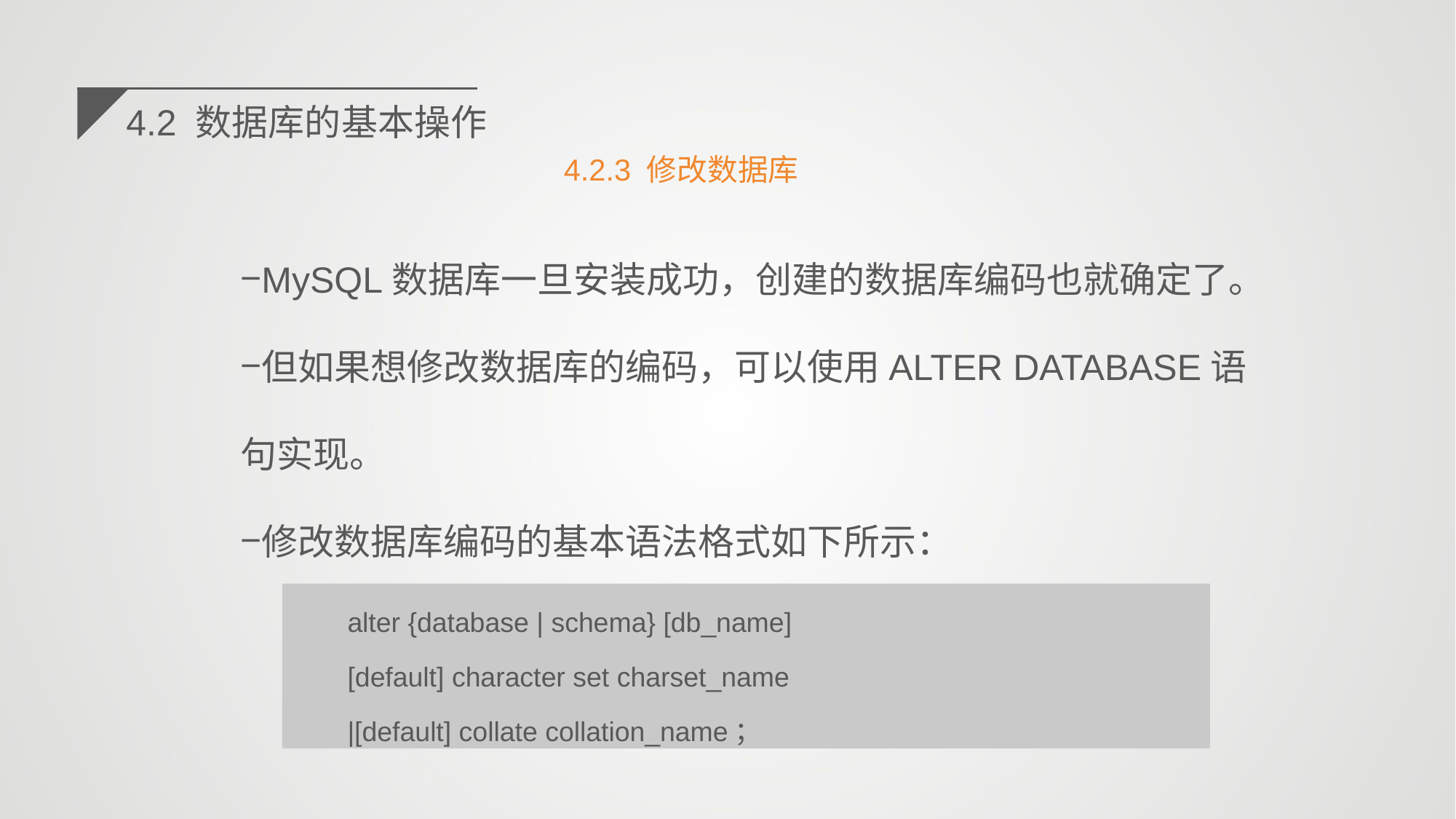

4.2 数据库的基本操作

4.2.3 修改数据库
MySQL数据库一旦安装成功，创建的数据库编码也就确定了。
但如果想修改数据库的编码，可以使用ALTER DATABASE语句实现。
修改数据库编码的基本语法格式如下所示：

alter {database | schema} [db_name]
[default] character set charset_name
|[default] collate collation_name；